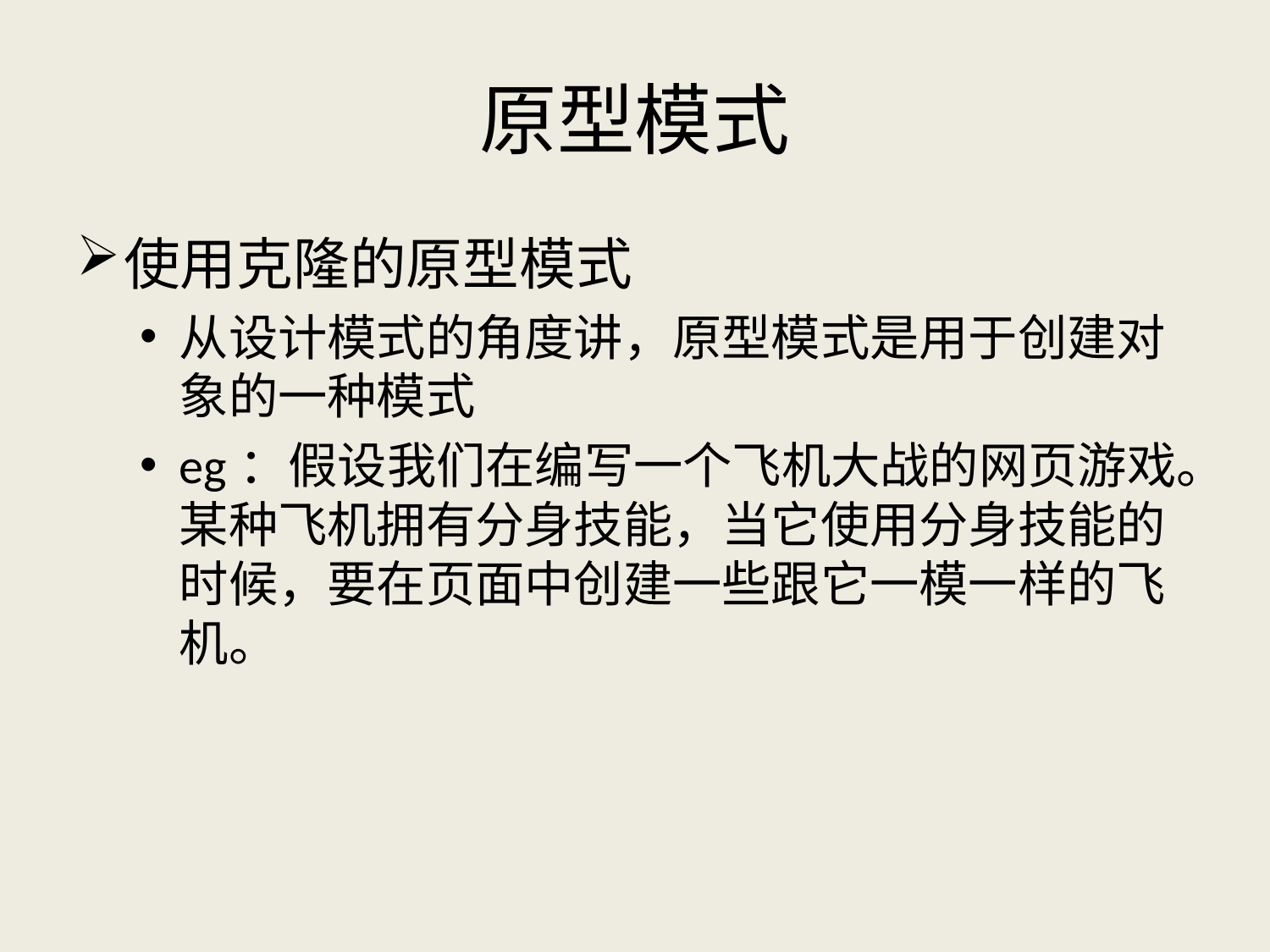

# 原型模式
使用克隆的原型模式
从设计模式的角度讲，原型模式是用于创建对象的一种模式
eg：假设我们在编写一个飞机大战的网页游戏。某种飞机拥有分身技能，当它使用分身技能的时候，要在页面中创建一些跟它一模一样的飞机。